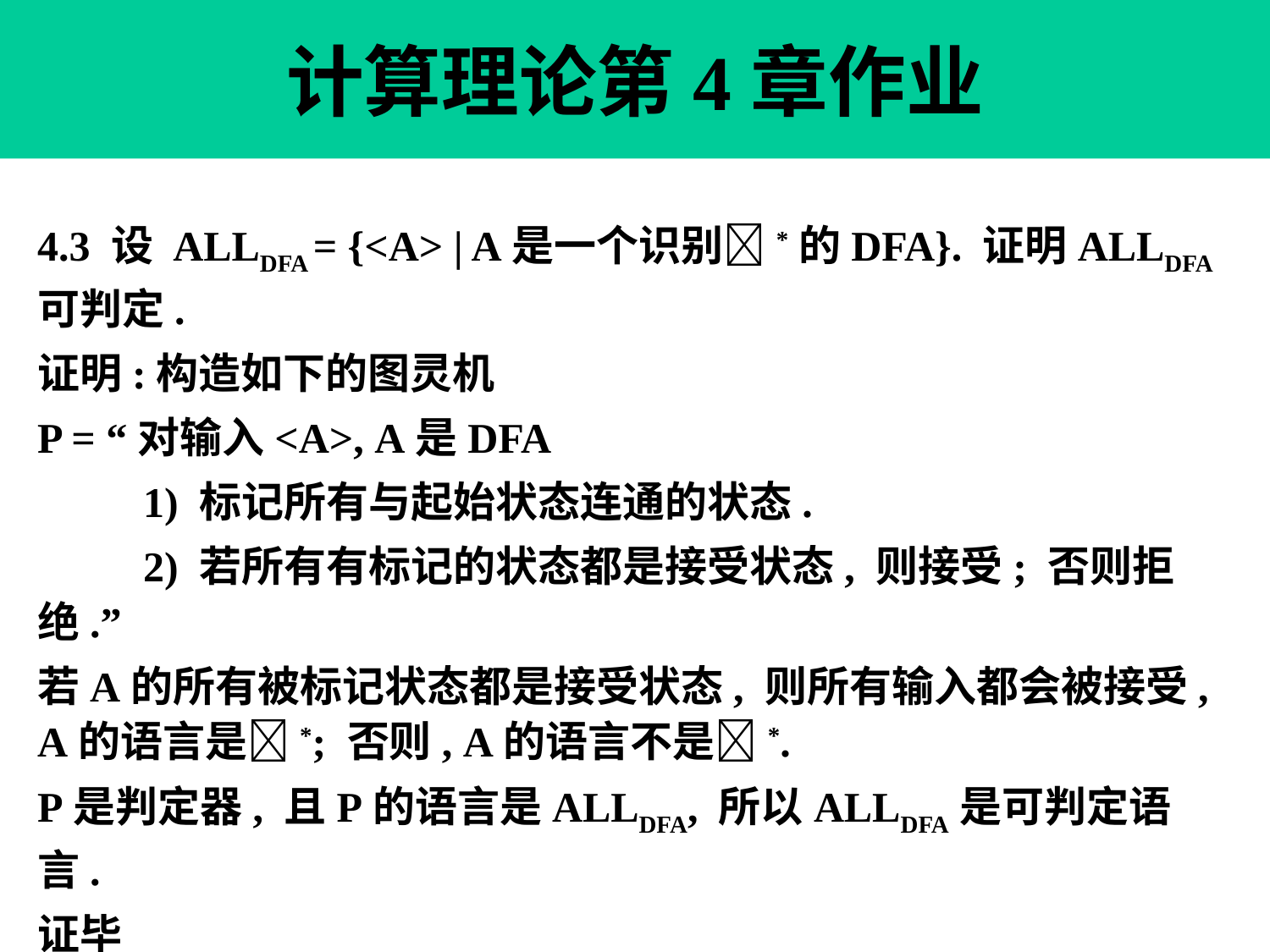

计算理论第4章作业
4.3 设 ALLDFA = {<A> | A是一个识别Σ*的DFA}. 证明ALLDFA可判定.
证明:构造如下的图灵机
P = “对输入<A>, A是DFA
          1) 标记所有与起始状态连通的状态.
          2) 若所有有标记的状态都是接受状态, 则接受; 否则拒绝.”
若A的所有被标记状态都是接受状态, 则所有输入都会被接受, A的语言是Σ*; 否则, A的语言不是Σ*.
P是判定器, 且P的语言是ALLDFA, 所以ALLDFA是可判定语言.
证毕